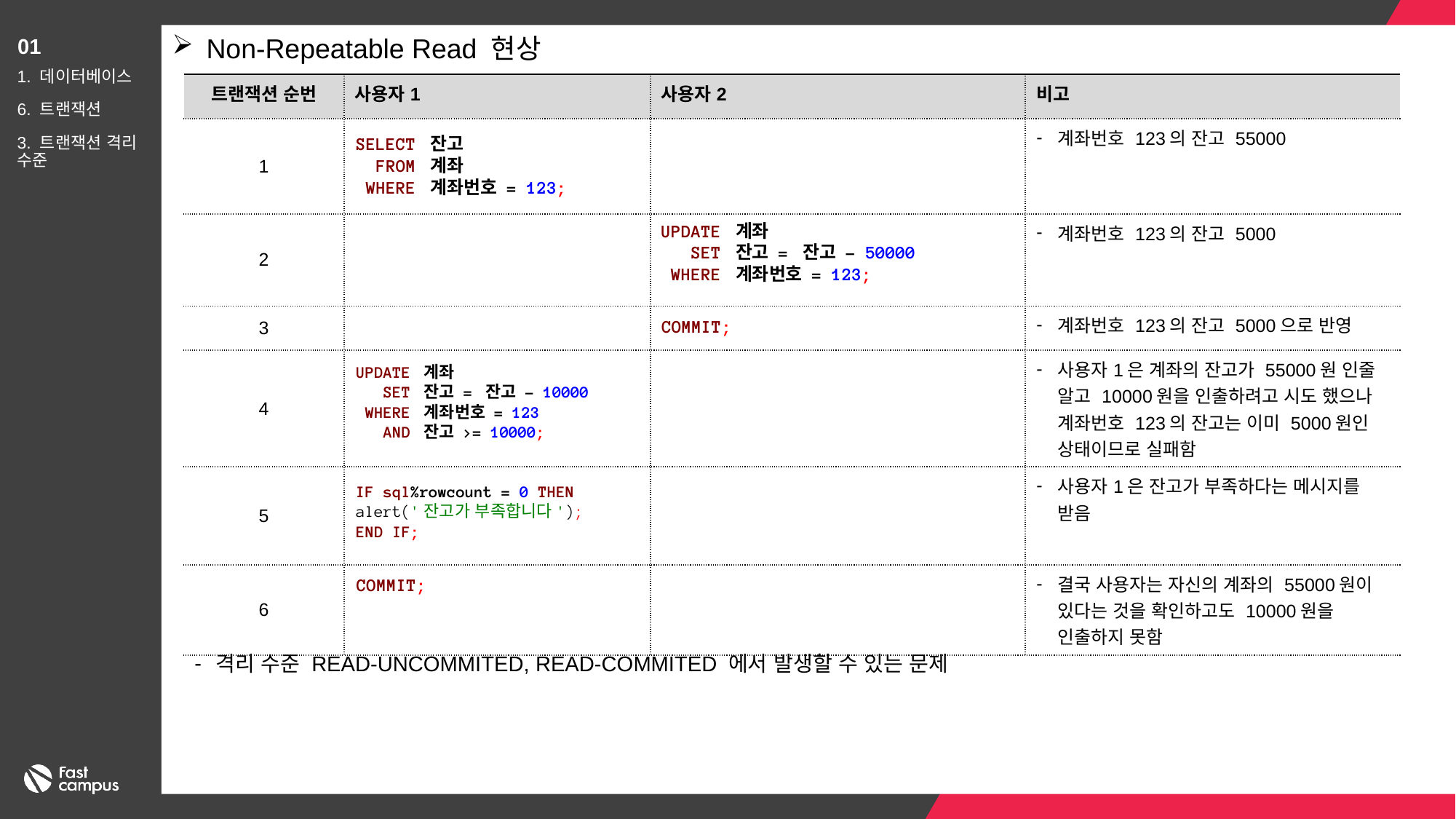

Non-Repeatable Read 현상
01
1. 데이터베이스
6. 트랜잭션
3. 트랜잭션 격리 수준
| 트랜잭션 순번 | 사용자1 | 사용자2 | 비고 |
| --- | --- | --- | --- |
| 1 |  |  | 계좌번호 123의 잔고 55000 |
| 2 |  |  | 계좌번호 123의 잔고 5000 |
| 3 |  |  | 계좌번호 123의 잔고 5000으로 반영 |
| 4 |  |  | 사용자1은 계좌의 잔고가 55000원 인줄 알고 10000원을 인출하려고 시도 했으나 계좌번호 123의 잔고는 이미 5000원인 상태이므로 실패함 |
| 5 |  |  | 사용자1은 잔고가 부족하다는 메시지를 받음 |
| 6 |  |  | 결국 사용자는 자신의 계좌의 55000원이 있다는 것을 확인하고도 10000원을 인출하지 못함 |
SELECT 잔고
  FROM 계좌
 WHERE 계좌번호 = 123;
UPDATE 계좌
   SET 잔고 = 잔고 - 50000
 WHERE 계좌번호 = 123;
COMMIT;
UPDATE 계좌
   SET 잔고 = 잔고 - 10000
 WHERE 계좌번호 = 123
   AND 잔고 >= 10000;
IF sql%rowcount = 0 THEN
alert('잔고가 부족합니다');
END IF;
COMMIT;
격리 수준 READ-UNCOMMITED, READ-COMMITED 에서 발생할 수 있는 문제